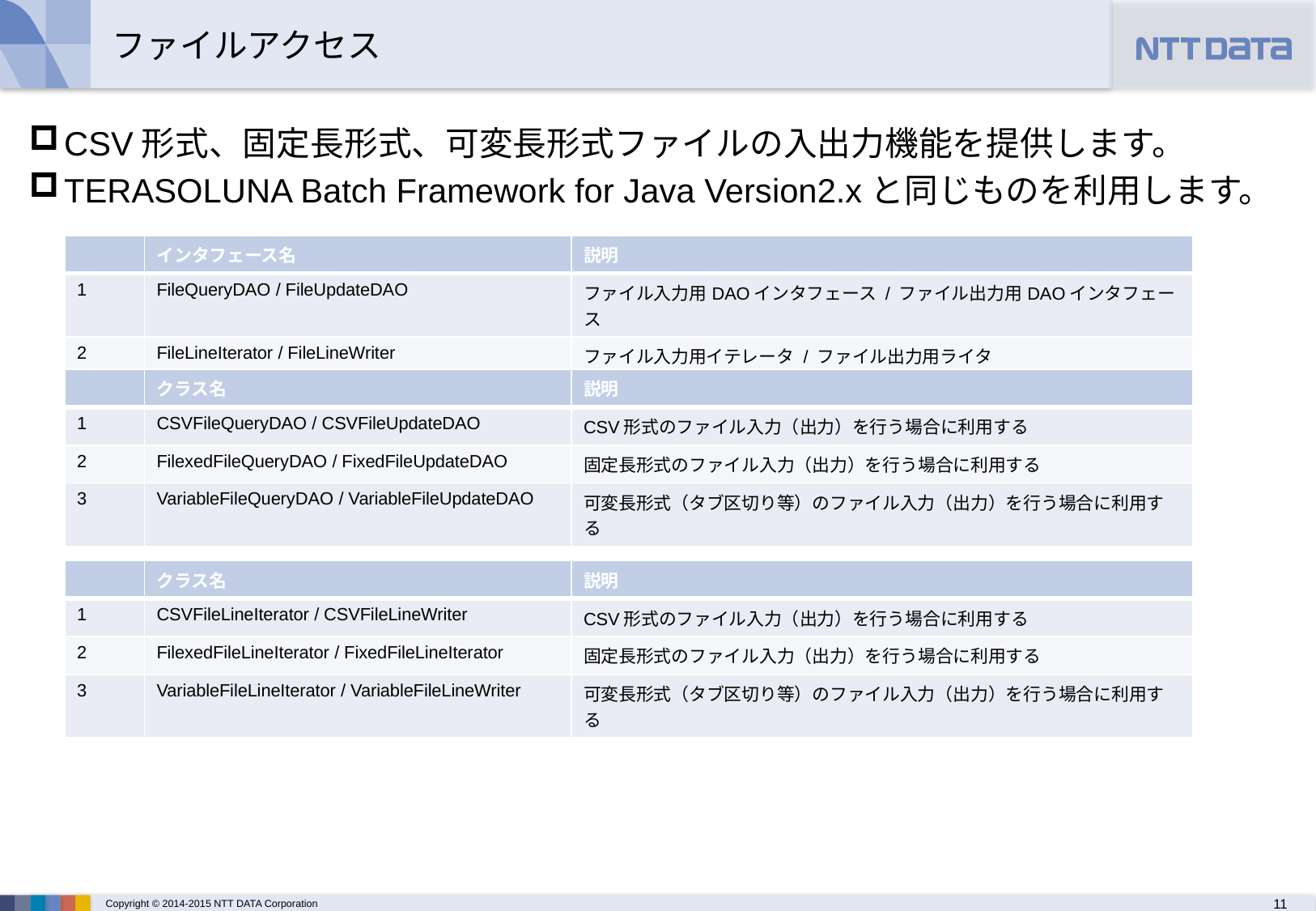

# ファイルアクセス
CSV形式、固定長形式、可変長形式ファイルの入出力機能を提供します。
TERASOLUNA Batch Framework for Java Version2.xと同じものを利用します。

|  | インタフェース名 | 説明 |
| --- | --- | --- |
| 1 | FileQueryDAO / FileUpdateDAO | ファイル入力用DAOインタフェース / ファイル出力用DAOインタフェース |
| 2 | FileLineIterator / FileLineWriter | ファイル入力用イテレータ / ファイル出力用ライタ |
|  | クラス名 | 説明 |
| --- | --- | --- |
| 1 | CSVFileQueryDAO / CSVFileUpdateDAO | CSV形式のファイル入力（出力）を行う場合に利用する |
| 2 | FilexedFileQueryDAO / FixedFileUpdateDAO | 固定長形式のファイル入力（出力）を行う場合に利用する |
| 3 | VariableFileQueryDAO / VariableFileUpdateDAO | 可変長形式（タブ区切り等）のファイル入力（出力）を行う場合に利用する |
|  | クラス名 | 説明 |
| --- | --- | --- |
| 1 | CSVFileLineIterator / CSVFileLineWriter | CSV形式のファイル入力（出力）を行う場合に利用する |
| 2 | FilexedFileLineIterator / FixedFileLineIterator | 固定長形式のファイル入力（出力）を行う場合に利用する |
| 3 | VariableFileLineIterator / VariableFileLineWriter | 可変長形式（タブ区切り等）のファイル入力（出力）を行う場合に利用する |